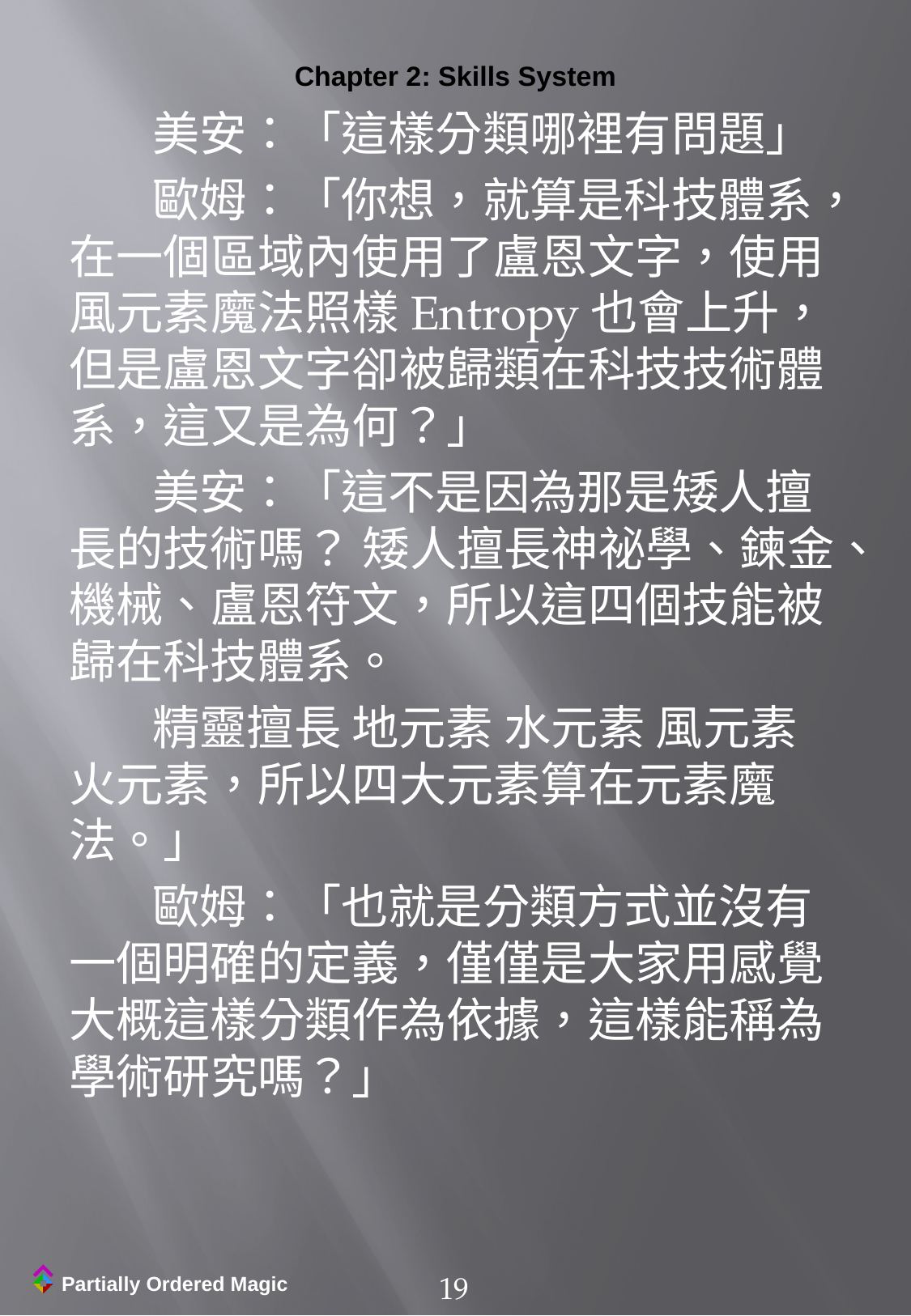

# Chapter 2: Skills System
美安：「這樣分類哪裡有問題」
歐姆：「你想，就算是科技體系，在一個區域內使用了盧恩文字，使用風元素魔法照樣Entropy也會上升，但是盧恩文字卻被歸類在科技技術體系，這又是為何？」
美安：「這不是因為那是矮人擅長的技術嗎？ 矮人擅長神祕學、鍊金、機械、盧恩符文，所以這四個技能被歸在科技體系。
精靈擅長 地元素 水元素 風元素 火元素，所以四大元素算在元素魔法。」
歐姆：「也就是分類方式並沒有一個明確的定義，僅僅是大家用感覺大概這樣分類作為依據，這樣能稱為學術研究嗎？」